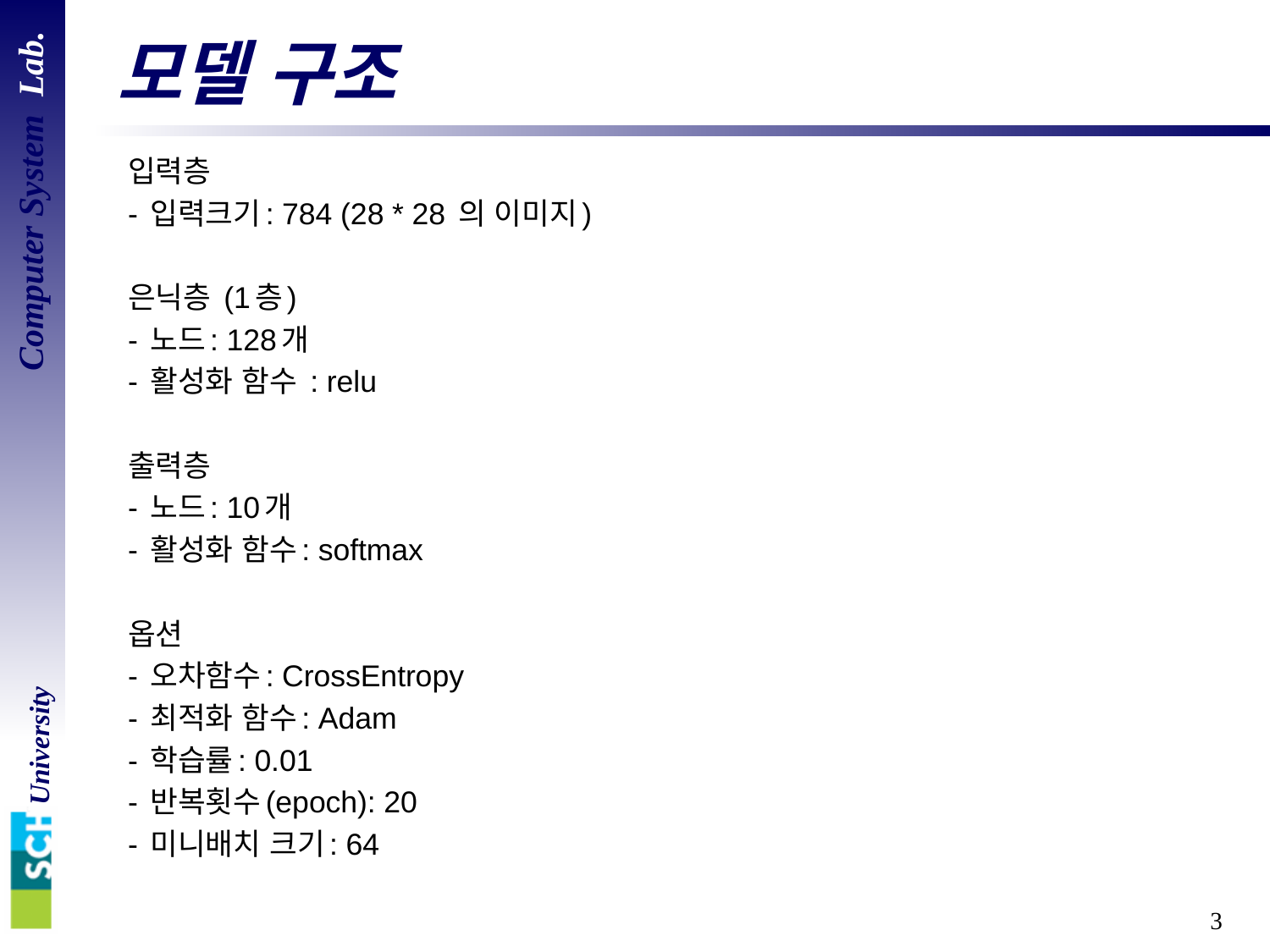

# 모델 구조
입력층
- 입력크기: 784 (28 * 28 의 이미지)

은닉층 (1층)
- 노드: 128개
- 활성화 함수 : relu

출력층
- 노드: 10개
- 활성화 함수: softmax

옵션
- 오차함수: CrossEntropy
- 최적화 함수: Adam
- 학습률: 0.01
- 반복횟수(epoch): 20
- 미니배치 크기: 64